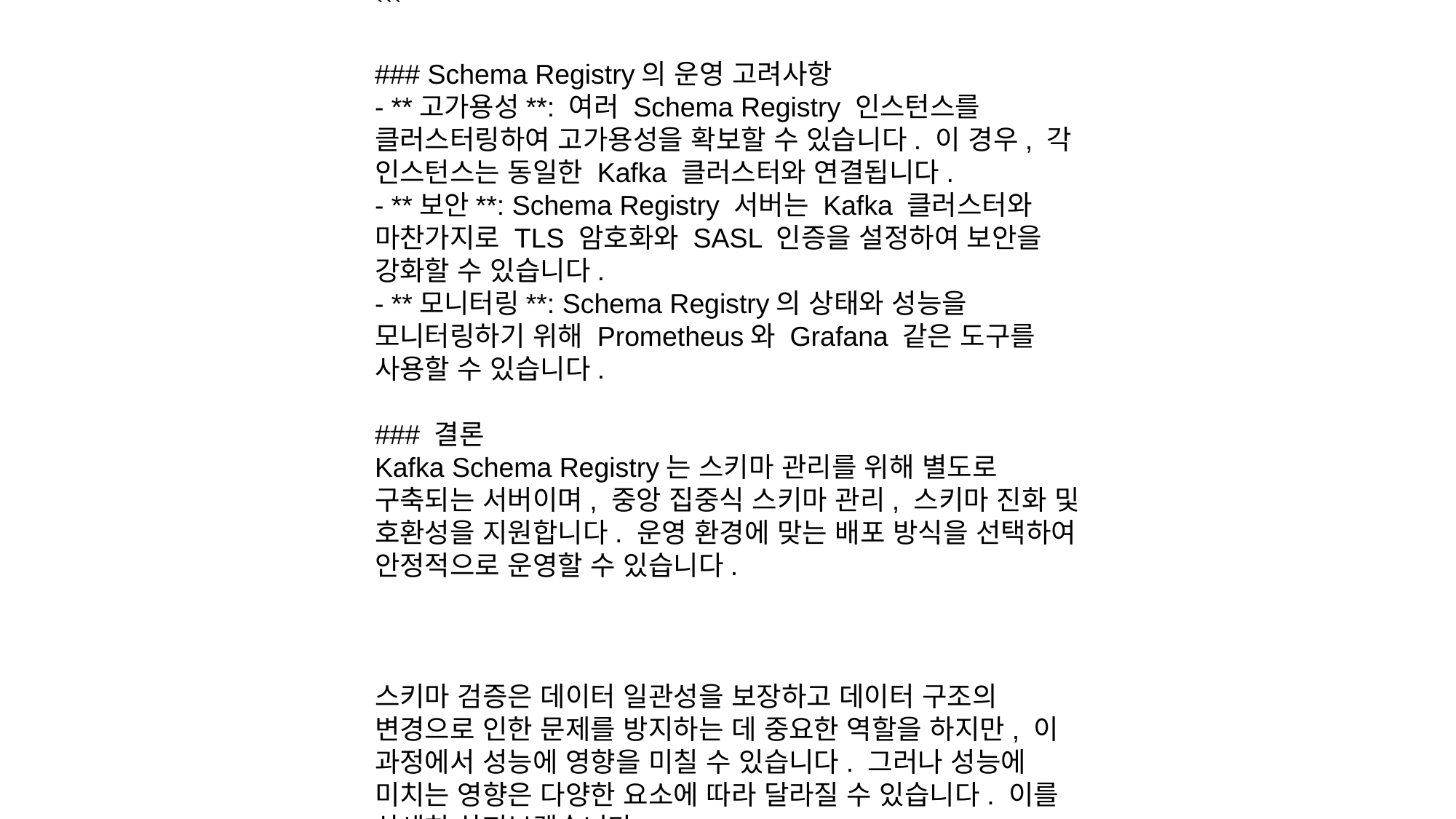

네, **Kafka Schema Registry**는 별도의 서버로 구축해야 합니다. Schema Registry는 Kafka 클러스터와 독립적으로 동작하며, Kafka와 관련된 스키마를 중앙에서 관리하는 역할을 합니다. 이 서비스는 주로 **Confluent**에서 제공하는 Kafka 배포판에서 사용되며, Avro, Protobuf, JSON 스키마 등의 데이터를 관리할 수 있습니다.

### Schema Registry의 역할
- **스키마 관리**: 데이터가 Kafka 토픽으로 전송되기 전에 스키마를 중앙에서 관리하고, 이를 통해 스키마의 버저닝과 호환성을 유지합니다.
- **스키마 검증**: Kafka에 데이터를 전송하기 전에 Schema Registry를 통해 스키마의 유효성을 검사하고, 소비자가 데이터를 사용할 때 스키마와 일치하는지 확인합니다.
- **스키마 저장**: 스키마를 영구 저장소(예: Kafka 자체, HDFS, JDBC 호환 데이터베이스)에 저장하여 스키마의 일관성을 유지합니다.

### Schema Registry 서버 구축 방법
Schema Registry는 **독립적인 서비스**로, 다음과 같은 방식으로 구축할 수 있습니다:

1. **Standalone 방식**:
   - 별도의 서버나 컨테이너에 Schema Registry를 설치하여 운영할 수 있습니다.
   - 이 방법은 소규모 환경에서 쉽게 관리할 수 있는 방식입니다.

2. **Docker 방식**:
   - Docker 컨테이너를 사용하여 Schema Registry를 쉽게 배포할 수 있습니다.
   - Docker Compose 파일을 통해 Kafka, Zookeeper, Schema Registry 등을 함께 구성할 수 있습니다.

3. **Kubernetes 방식**:
   - Kubernetes 클러스터에서 Schema Registry를 배포하여, 확장성과 안정성을 높일 수 있습니다.
   - Helm 차트를 사용하면 Schema Registry를 쉽게 배포하고 관리할 수 있습니다.

### Schema Registry 설정 예시
Schema Registry를 설정할 때 필요한 기본 설정 파일은 `schema-registry.properties` 파일입니다. 예시는 다음과 같습니다:

```properties
# Kafka 브로커의 연결 정보
kafkastore.bootstrap.servers=PLAINTEXT://localhost:9092

# 스키마 정보를 저장할 Kafka 주제
kafkastore.topic=_schemas

# Schema Registry 서버의 호스트와 포트
listeners=http://0.0.0.0:8081

# 호환성 설정 (ex: backward, forward, full, none)
compatibility.level=backward
```

### Schema Registry 서버 시작
설정을 완료한 후, Schema Registry 서버를 시작할 수 있습니다:

```bash
./bin/schema-registry-start ./etc/schema-registry/schema-registry.properties
```

### Schema Registry의 운영 고려사항
- **고가용성**: 여러 Schema Registry 인스턴스를 클러스터링하여 고가용성을 확보할 수 있습니다. 이 경우, 각 인스턴스는 동일한 Kafka 클러스터와 연결됩니다.
- **보안**: Schema Registry 서버는 Kafka 클러스터와 마찬가지로 TLS 암호화와 SASL 인증을 설정하여 보안을 강화할 수 있습니다.
- **모니터링**: Schema Registry의 상태와 성능을 모니터링하기 위해 Prometheus와 Grafana 같은 도구를 사용할 수 있습니다.

### 결론
Kafka Schema Registry는 스키마 관리를 위해 별도로 구축되는 서버이며, 중앙 집중식 스키마 관리, 스키마 진화 및 호환성을 지원합니다. 운영 환경에 맞는 배포 방식을 선택하여 안정적으로 운영할 수 있습니다.

스키마 검증은 데이터 일관성을 보장하고 데이터 구조의 변경으로 인한 문제를 방지하는 데 중요한 역할을 하지만, 이 과정에서 성능에 영향을 미칠 수 있습니다. 그러나 성능에 미치는 영향은 다양한 요소에 따라 달라질 수 있습니다. 이를 상세히 살펴보겠습니다.

### 스키마 검증의 성능 영향
1. **검증의 빈도**:
   - 데이터가 Kafka에 전송될 때마다 스키마를 검증해야 하기 때문에, 트래픽이 높은 시스템에서는 검증 과정이 성능 병목이 될 수 있습니다.
   - 특히, 데이터 생성 속도가 매우 빠르거나 대량의 데이터가 동시에 처리될 때, 스키마 검증이 성능에 영향을 줄 가능성이 있습니다.

2. **검증 로직의 복잡성**:
   - 스키마 검증은 스키마 레지스트리와의 통신, 스키마의 불러오기, 데이터의 검증 등 여러 단계를 포함합니다.
   - 복잡한 스키마 구조나 빈번한 스키마 변화가 있는 경우, 이 과정에서 추가적인 처리 시간이 소요될 수 있습니다.

3. **네트워크 지연**:
   - 스키마 레지스트리는 Kafka 클러스터와 별도의 서버로 운영되므로, 레지스트리와의 통신이 네트워크를 통해 이루어집니다. 네트워크 지연이나 레지스트리 서버의 성능 문제가 있을 경우, 검증 과정에서 성능 저하가 발생할 수 있습니다.

### 성능 문제를 최소화하기 위한 방법
1. **스키마 캐싱**:
   - 스키마 레지스트리에서 스키마를 자주 요청하는 대신, 클라이언트 측에서 스키마를 캐싱하여 성능을 개선할 수 있습니다. 이는 스키마 검증 시 네트워크 통신에 따른 지연을 줄이는 데 효과적입니다.
   - 대부분의 Kafka 클라이언트 라이브러리는 기본적으로 스키마 캐싱을 지원합니다.

2. **검증 설정 조정**:
   - Kafka 프로듀서와 컨슈머의 설정을 통해 검증 빈도를 조절할 수 있습니다. 예를 들어, 개발 환경에서는 모든 데이터에 대해 엄격한 검증을 수행하지만, 프로덕션 환경에서는 검증을 간소화하거나 선택적으로 수행할 수 있습니다.

3. **병렬 처리**:
   - 스키마 검증 작업을 병렬로 처리하여, 성능 저하를 최소화할 수 있습니다. 이는 특히 대규모 데이터 처리 시스템에서 유용합니다.

4. **레지스트리의 확장성**:
   - Schema Registry 자체를 확장하여 고가용성과 성능을 높일 수 있습니다. 예를 들어, 여러 인스턴스를 클러스터링하여 부하를 분산할 수 있습니다.

### 실제 성능 영향
스키마 검증으로 인한 성능 문제는 대개 시스템의 규모와 설계에 따라 다릅니다. 소규모 시스템에서는 거의 영향을 느끼지 못할 수 있지만, 대규모 고속 처리 시스템에서는 주의가 필요합니다.

**결론적으로**, 스키마 검증은 데이터 무결성을 유지하는 데 중요한 역할을 하지만, 이 과정에서 성능 문제가 발생할 가능성도 있습니다. 이를 해결하기 위해 스키마 캐싱, 검증 빈도 조정, 레지스트리 확장 등 다양한 최적화 방법을 적용할 수 있습니다. 시스템의 특성과 요구 사항에 따라 이러한 최적화 전략을 적절히 조합하여 성능 문제를 최소화하는 것이 중요합니다.